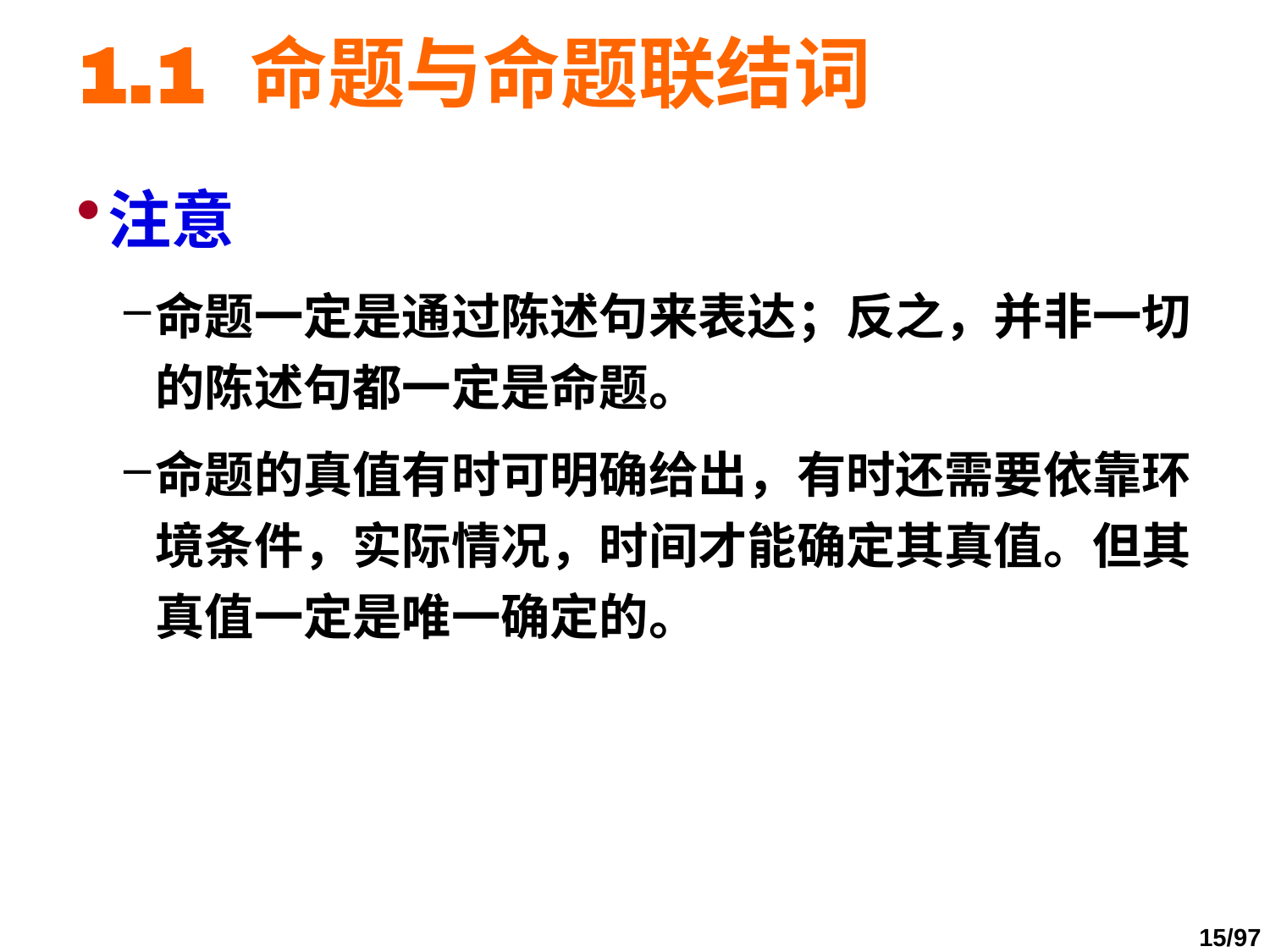

# 1.1 命题与命题联结词
注意
命题一定是通过陈述句来表达；反之，并非一切的陈述句都一定是命题。
命题的真值有时可明确给出，有时还需要依靠环境条件，实际情况，时间才能确定其真值。但其真值一定是唯一确定的。